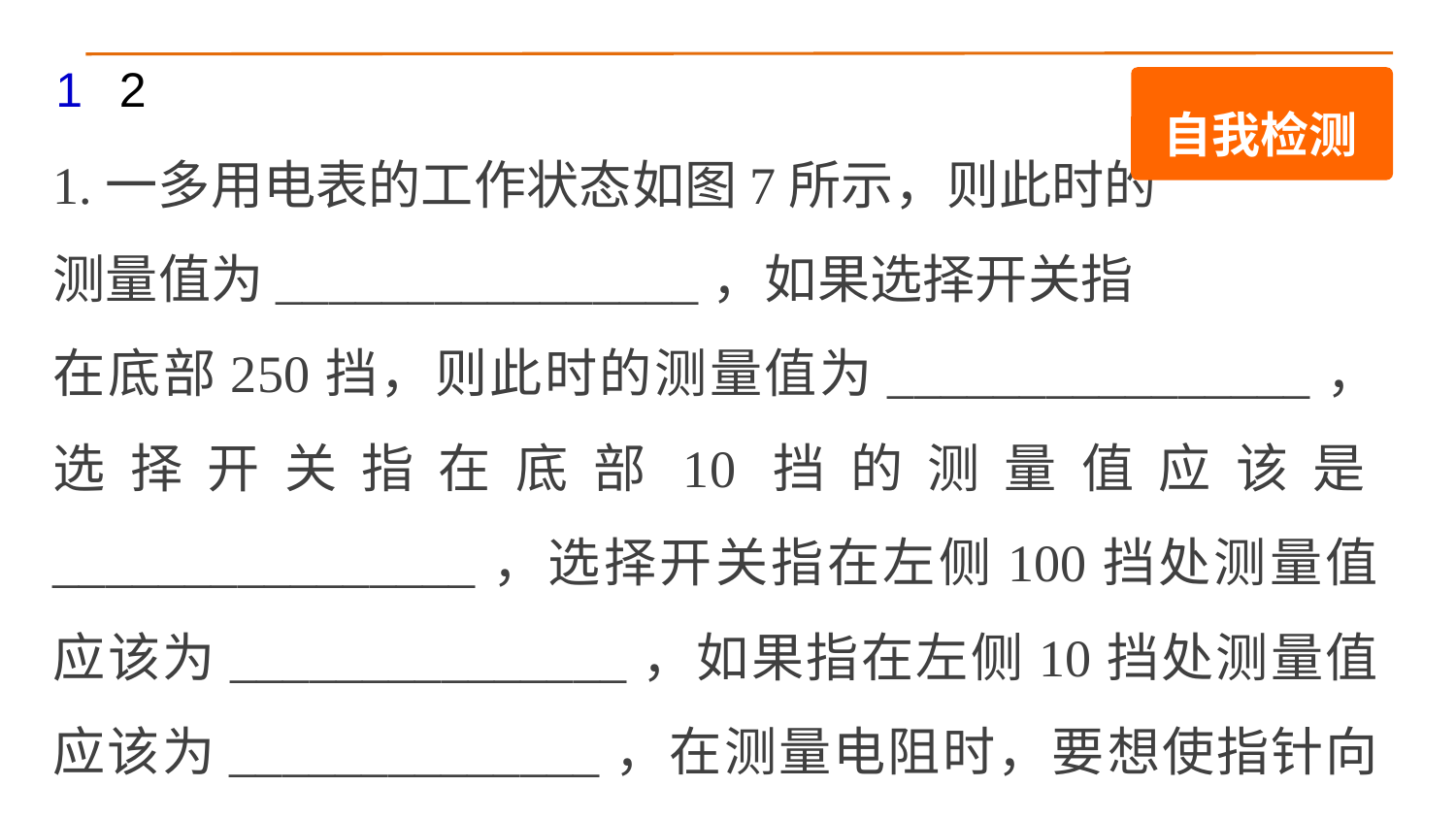

1
2

自我检测
1.一多用电表的工作状态如图7所示，则此时的
测量值为________________，如果选择开关指
在底部250挡，则此时的测量值为________________，选择开关指在底部10挡的测量值应该是________________，选择开关指在左侧100挡处测量值应该为_______________，如果指在左侧10挡处测量值应该为______________，在测量电阻时，要想使指针向左侧偏转一些，应该把选择开关